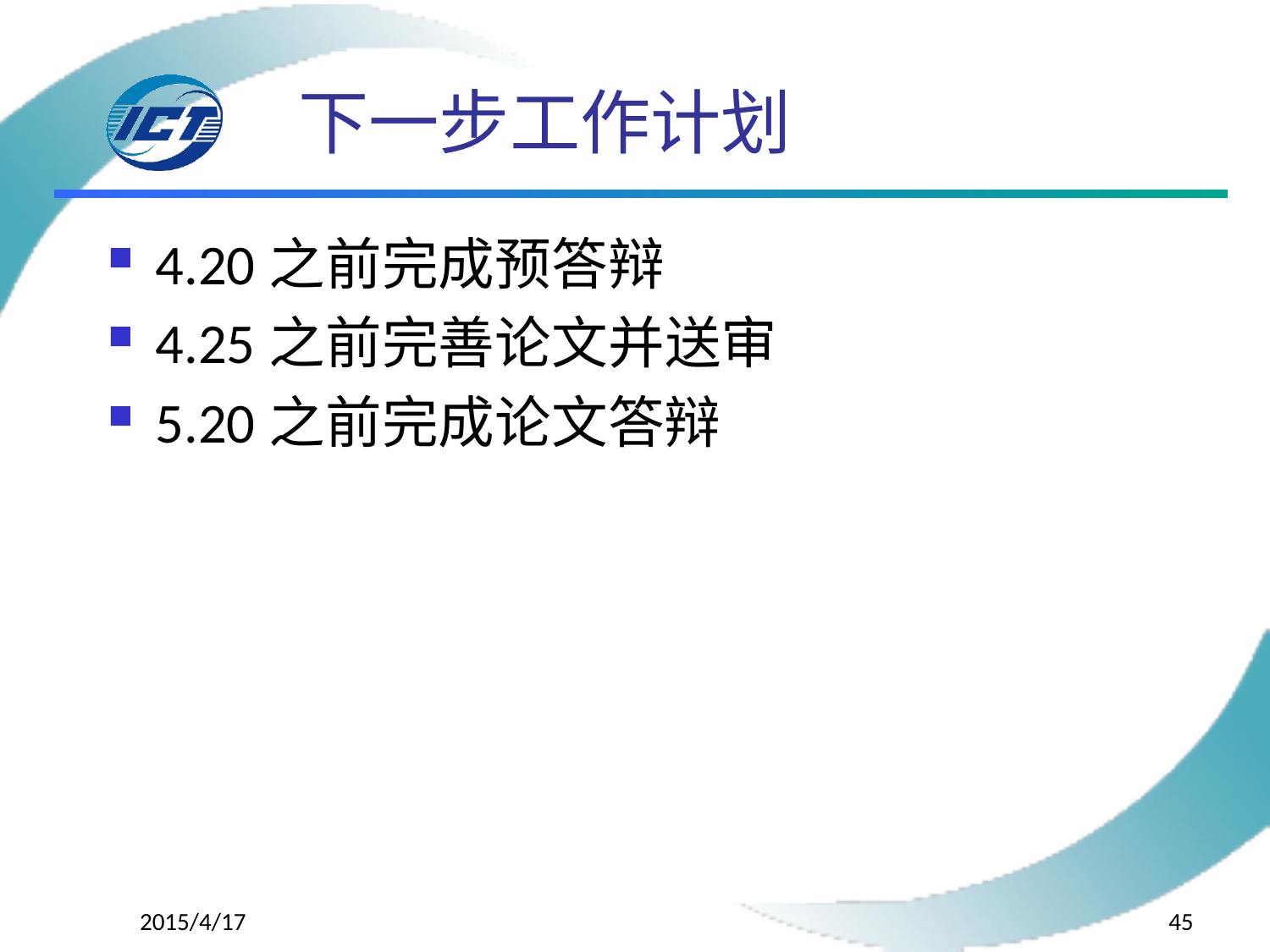

# 下一步工作计划
4.20之前完成预答辩
4.25之前完善论文并送审
5.20之前完成论文答辩
2015/4/17
45